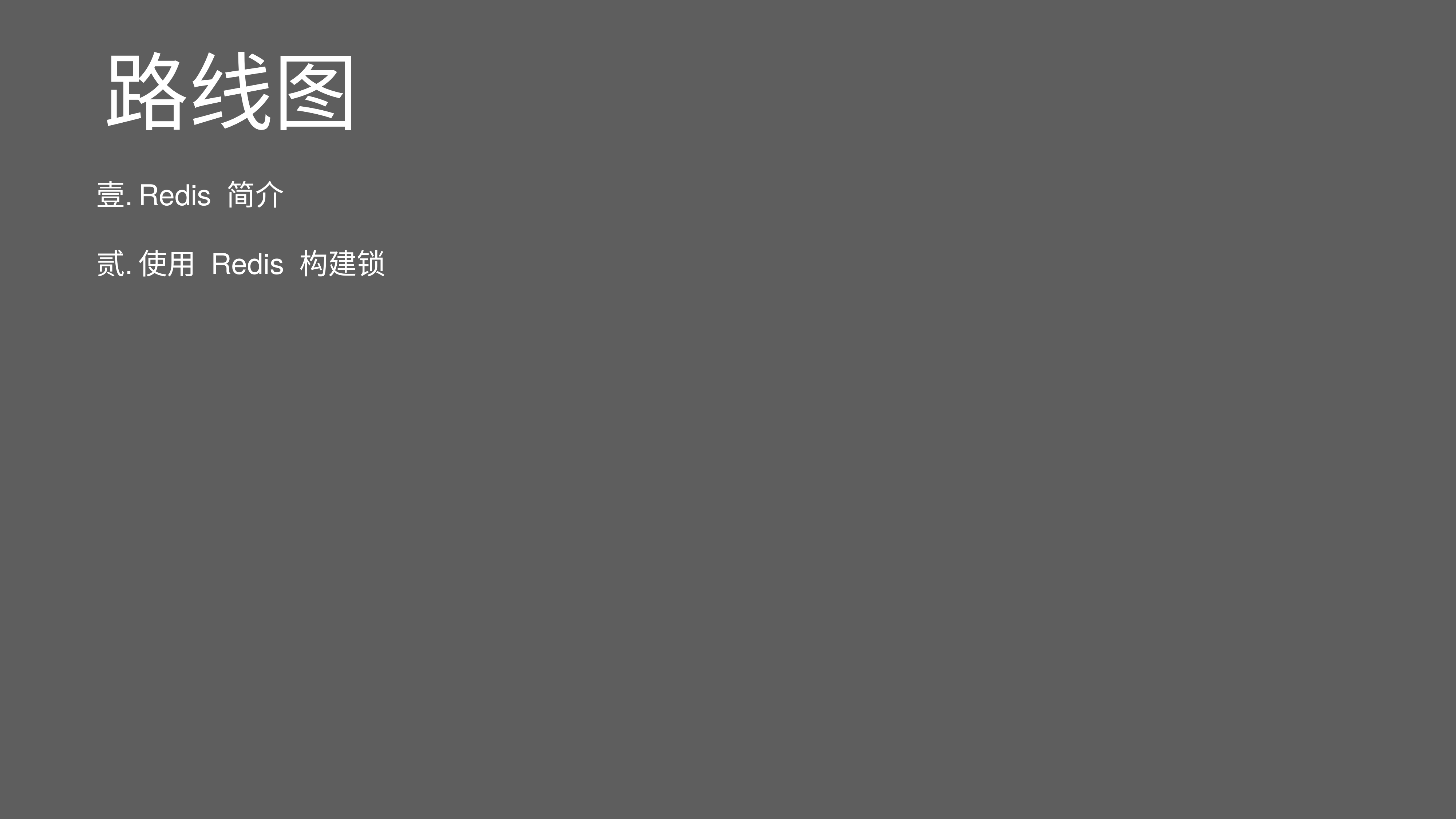

# 路线图
Redis 简介
使用 Redis 构建锁